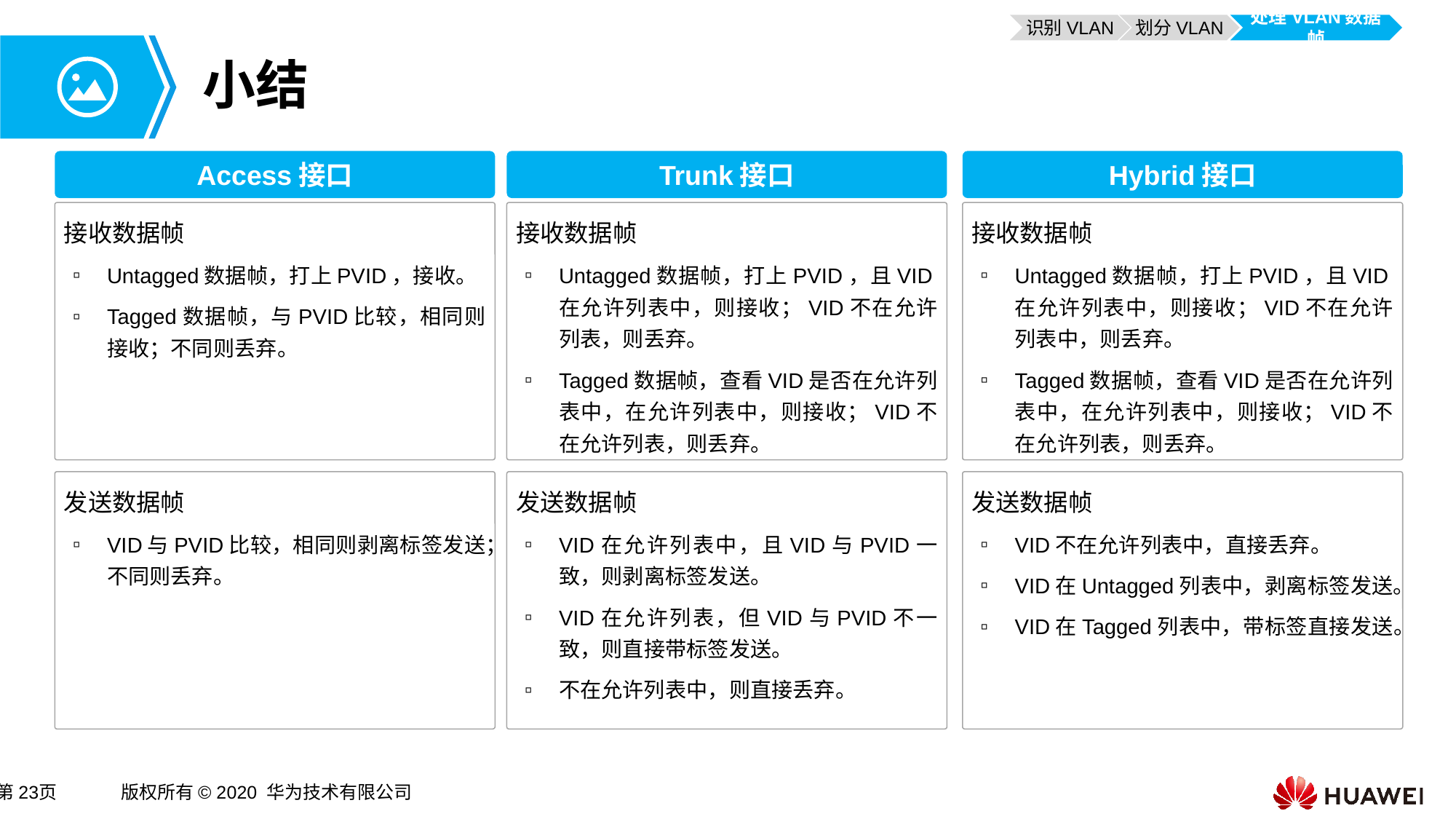

识别VLAN
划分VLAN
处理VLAN数据帧
# 小结
Access接口
Trunk接口
Hybrid接口
接收数据帧
Untagged数据帧，打上PVID，接收。
Tagged数据帧，与PVID比较，相同则接收；不同则丢弃。

接收数据帧
Untagged数据帧，打上PVID，且VID在允许列表中，则接收；VID不在允许列表，则丢弃。
Tagged数据帧，查看VID是否在允许列表中，在允许列表中，则接收；VID不在允许列表，则丢弃。
接收数据帧
Untagged数据帧，打上PVID，且VID在允许列表中，则接收；VID不在允许列表中，则丢弃。
Tagged数据帧，查看VID是否在允许列表中，在允许列表中，则接收；VID不在允许列表，则丢弃。

发送数据帧
VID与PVID比较，相同则剥离标签发送；不同则丢弃。

发送数据帧
VID在允许列表中，且VID与PVID一致，则剥离标签发送。
VID在允许列表，但VID与PVID不一致，则直接带标签发送。
不在允许列表中，则直接丢弃。

发送数据帧
VID不在允许列表中，直接丢弃。
VID在Untagged列表中，剥离标签发送。
VID在Tagged列表中，带标签直接发送。